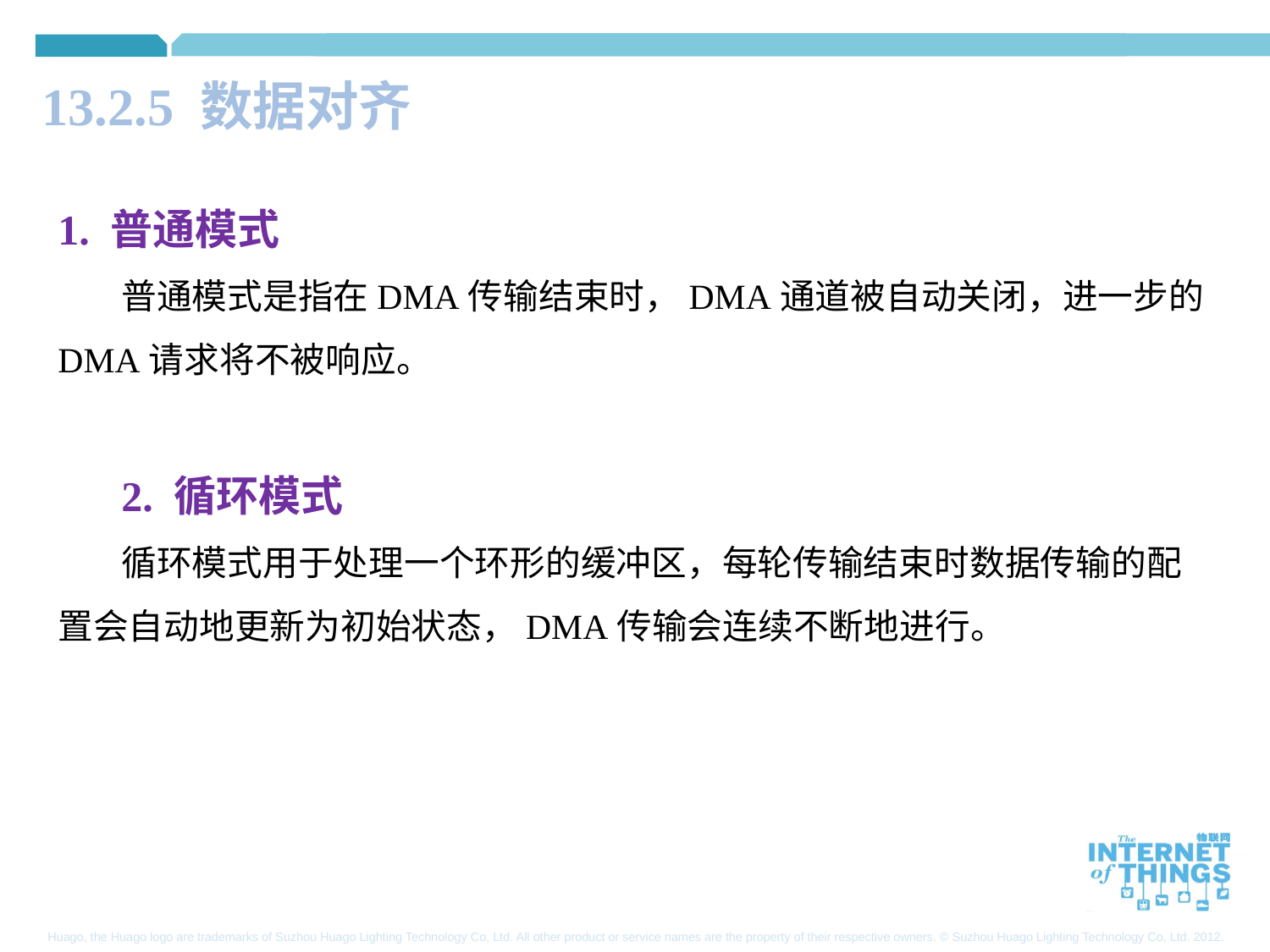

13.2.5 数据对齐
1. 普通模式
普通模式是指在DMA传输结束时，DMA通道被自动关闭，进一步的DMA请求将不被响应。

2. 循环模式
循环模式用于处理一个环形的缓冲区，每轮传输结束时数据传输的配置会自动地更新为初始状态，DMA传输会连续不断地进行。